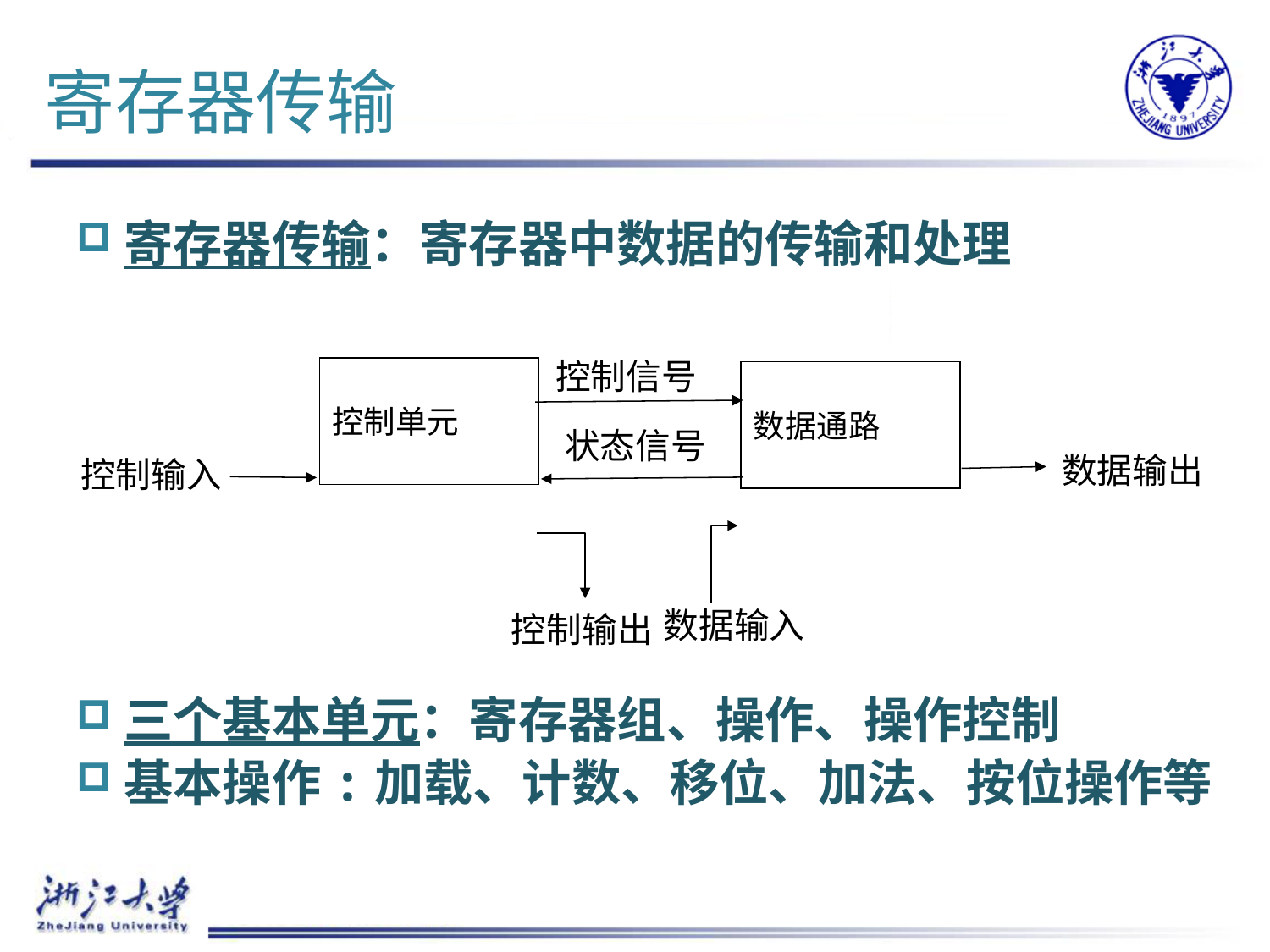

# 寄存器传输
寄存器传输：寄存器中数据的传输和处理

三个基本单元：寄存器组、操作、操作控制
基本操作:加载、计数、移位、加法、按位操作等
控制信号

控制单元

数据通路

状态信号
数据输出
控制输入

数据输入
控制输出